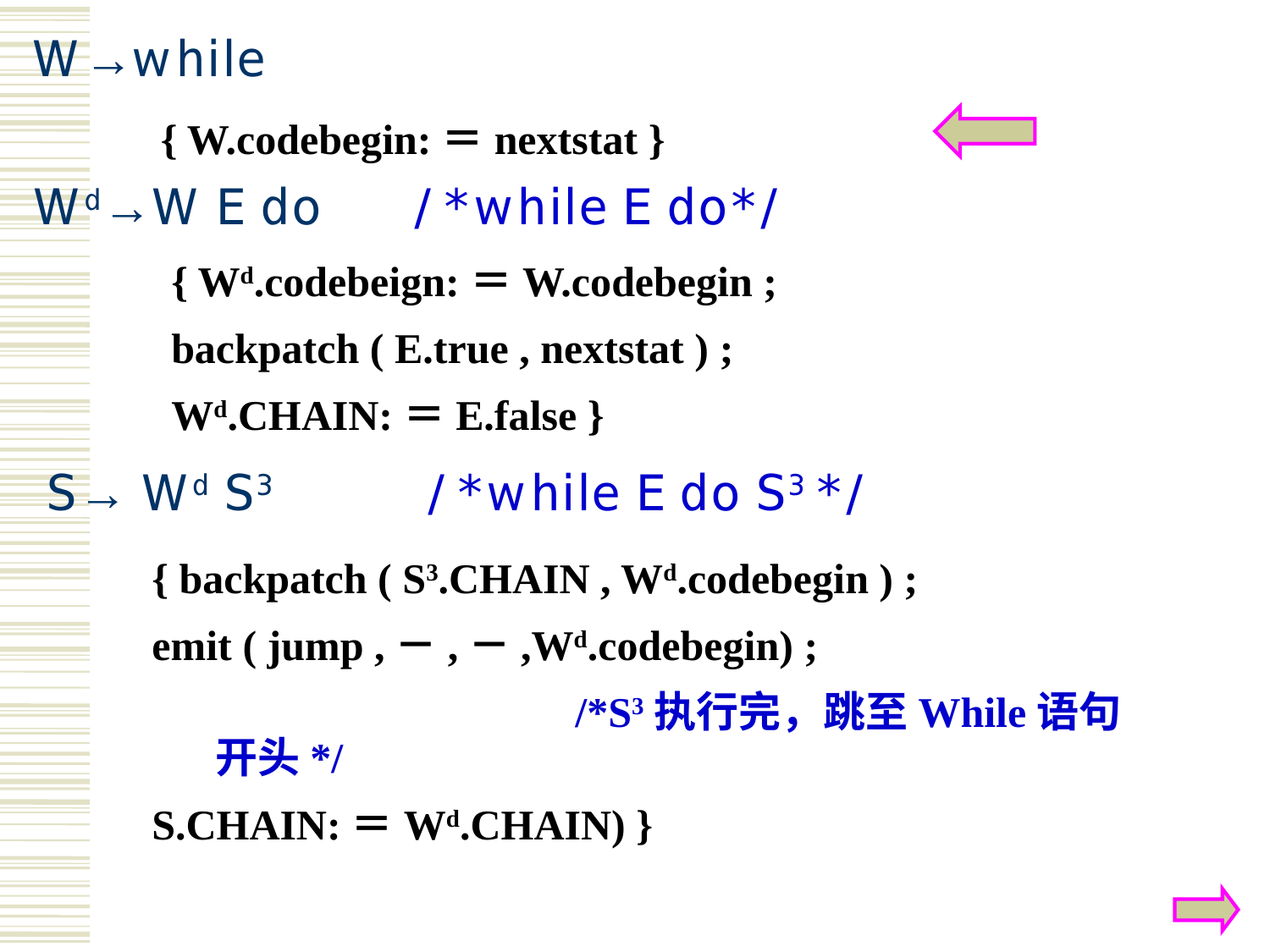

W→while
{ W.codebegin:＝nextstat }

Wd→W E do	/*while E do*/
{ Wd.codebeign:＝W.codebegin ;
backpatch ( E.true , nextstat ) ;
Wd.CHAIN:＝E.false }
S→ Wd S3		/*while E do S3 */
{ backpatch ( S3.CHAIN , Wd.codebegin ) ;
emit ( jump ,－,－,Wd.codebegin) ;
			          /*S3执行完，跳至While语句开头*/
S.CHAIN:＝Wd.CHAIN) }